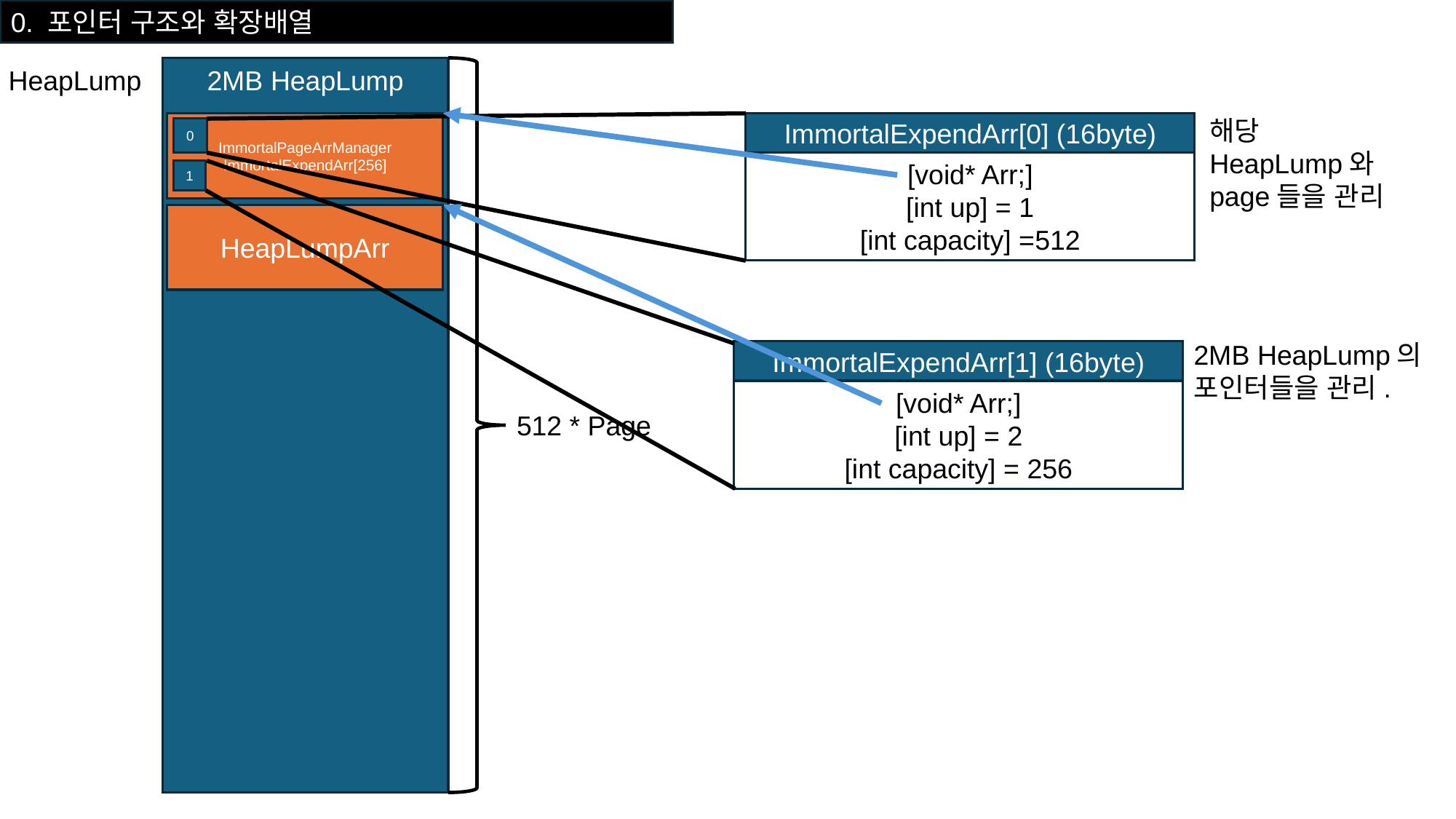

0. 포인터 구조와 확장배열
HeapLump
2MB HeapLump

해당 HeapLump와 page들을 관리
ImmortalPageArrManager
ImmortalExpendArr[256]
ImmortalExpendArr[0] (16byte)
0
[void* Arr;]
[int up] = 1
[int capacity] =512
1
HeapLumpArr
2MB HeapLump의 포인터들을 관리.
ImmortalExpendArr[1] (16byte)
[void* Arr;]
[int up] = 2
[int capacity] = 256
512 * Page